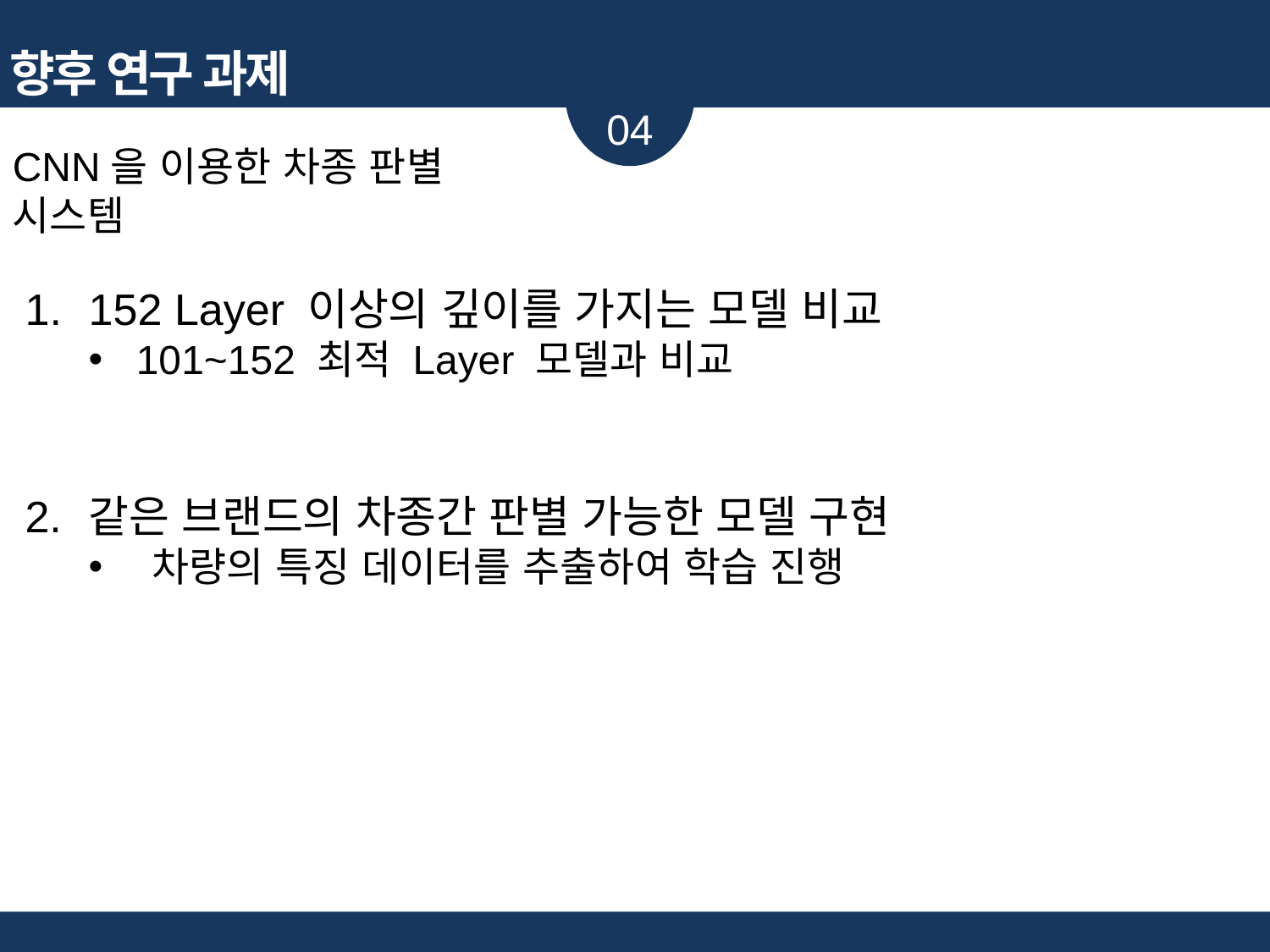

향후 연구 과제
04

CNN을 이용한 차종 판별 시스템
152 Layer 이상의 깊이를 가지는 모델 비교
101~152 최적 Layer 모델과 비교

같은 브랜드의 차종간 판별 가능한 모델 구현
차량의 특징 데이터를 추출하여 학습 진행